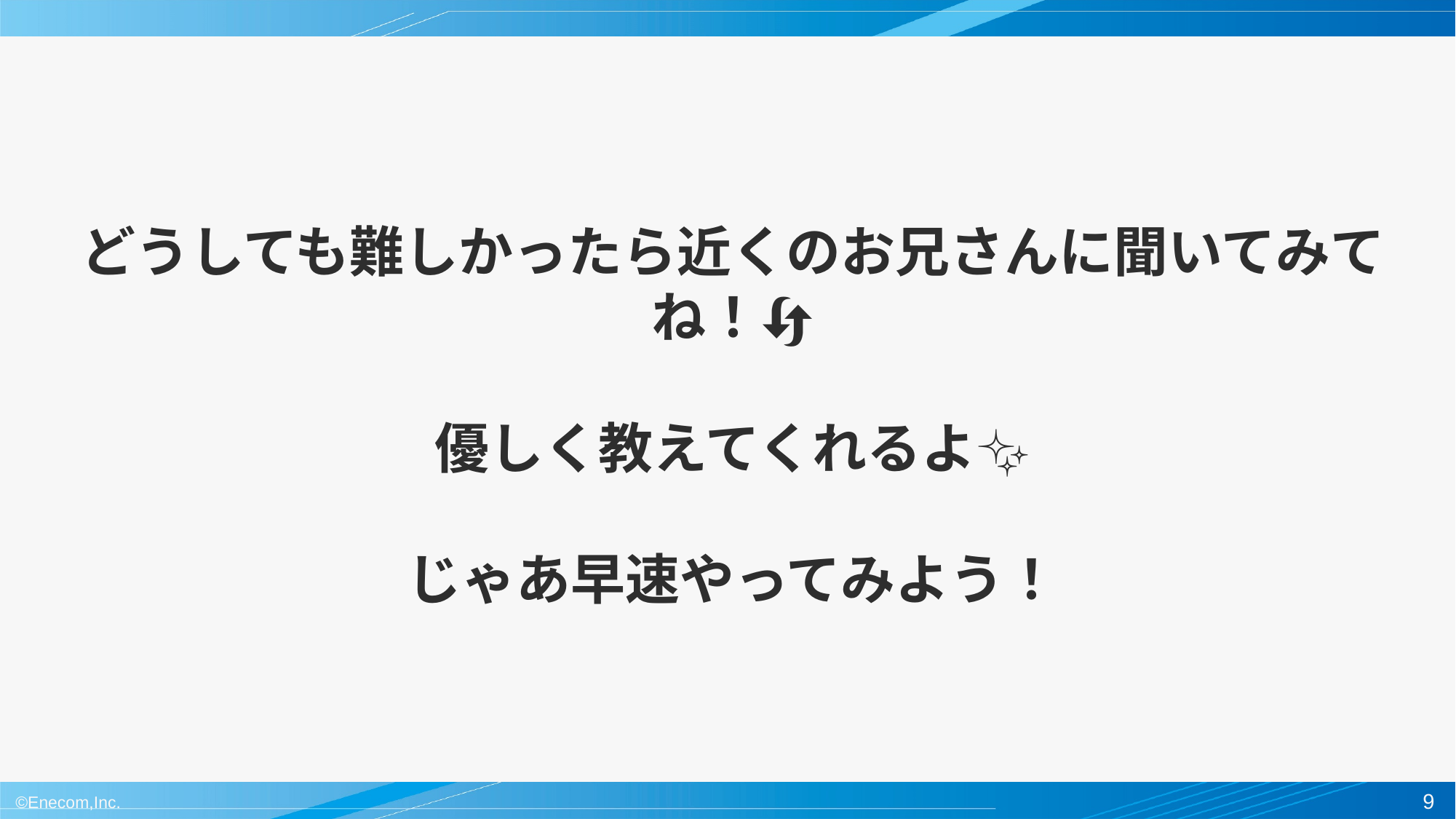

# どうしても難しかったら近くのお兄さんに聞いてみてね！🔄 優しく教えてくれるよ✨ じゃあ早速やってみよう！
9